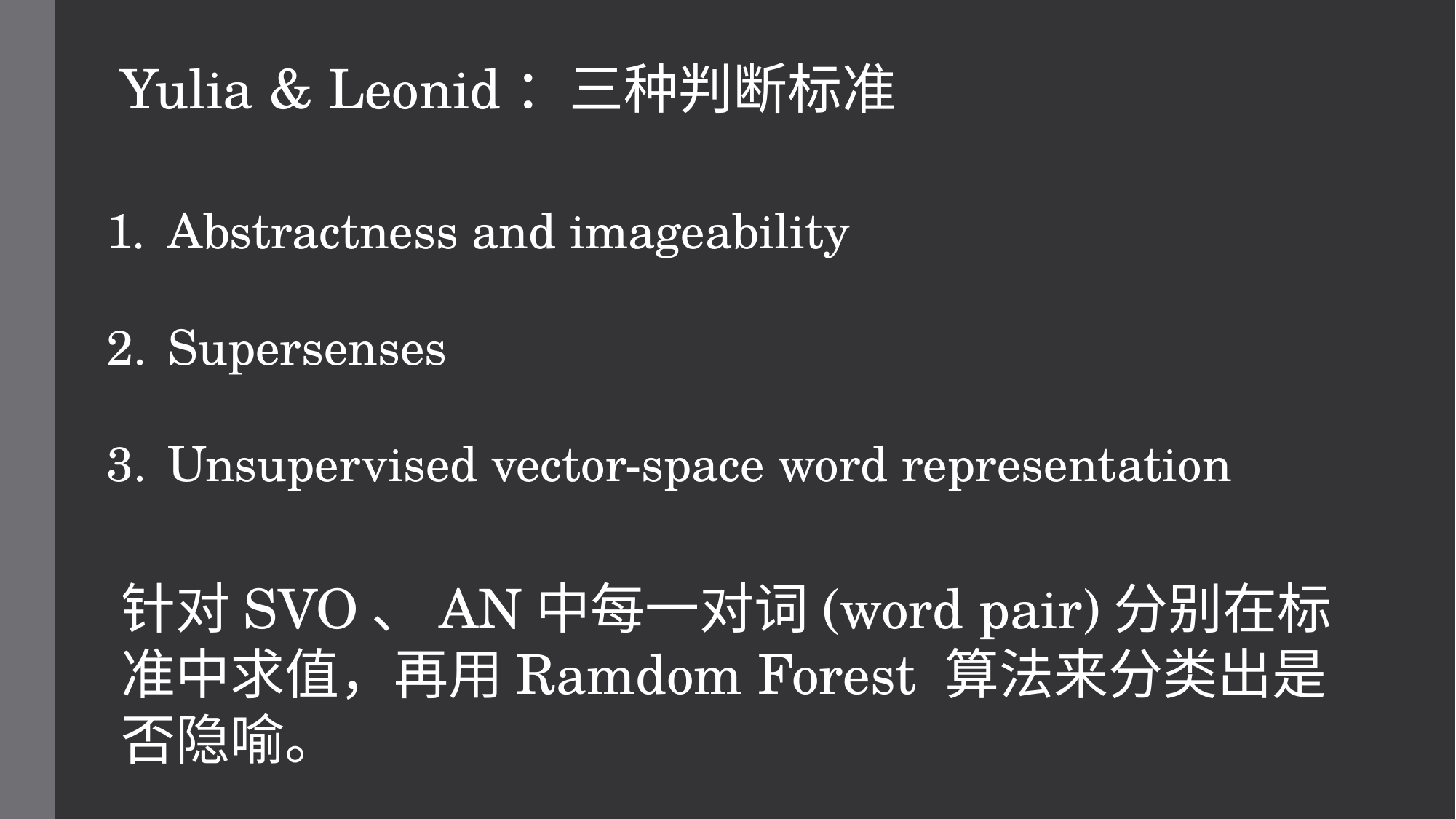

Yulia & Leonid：三种判断标准
Abstractness and imageability

Supersenses

Unsupervised vector-space word representation
针对SVO、AN中每一对词(word pair)分别在标准中求值，再用Ramdom Forest 算法来分类出是否隐喻。